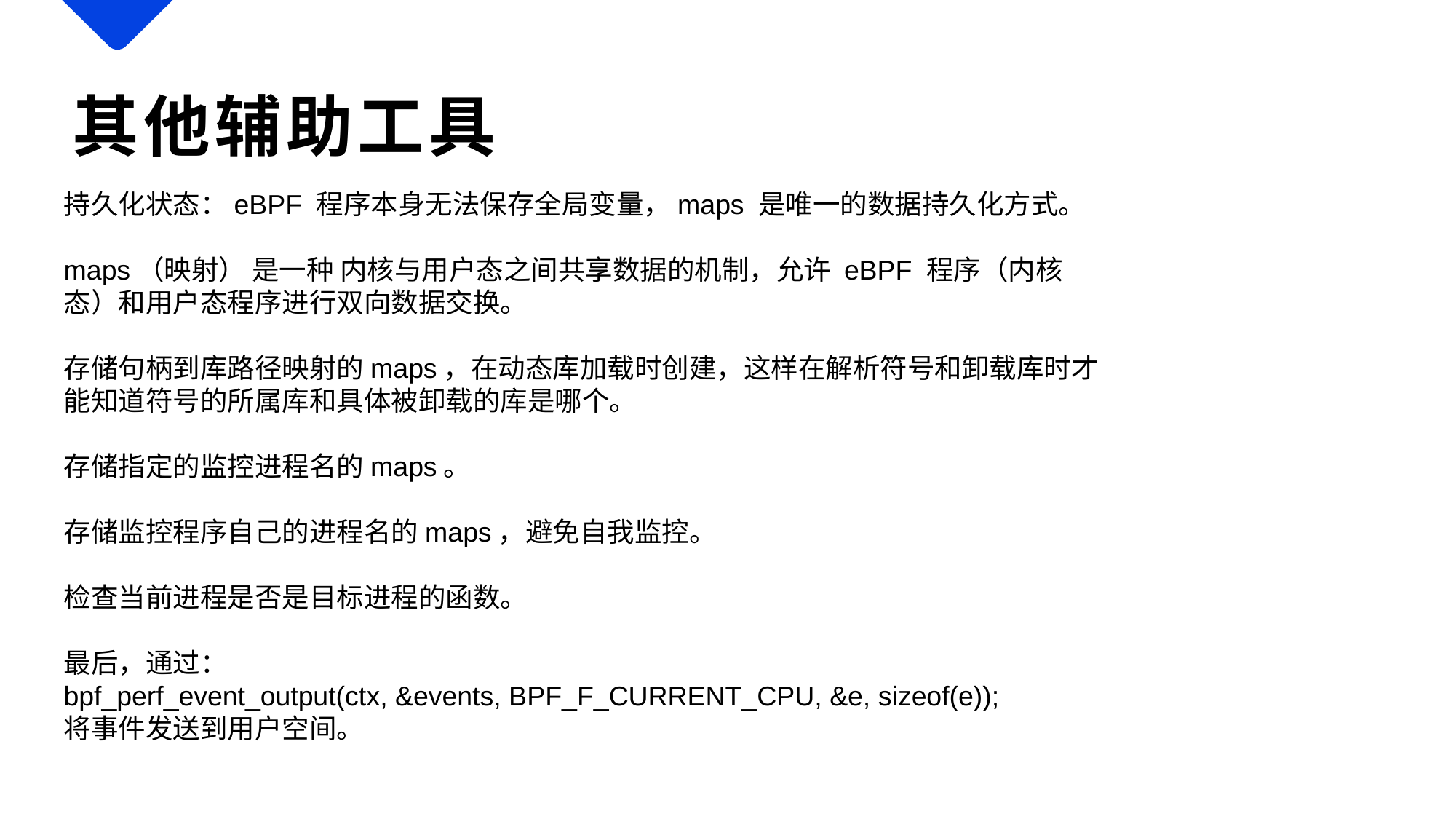

# 其他辅助工具
持久化状态​​：eBPF 程序本身无法保存全局变量，maps 是唯一的数据持久化方式。

​​maps（映射）​​ 是一种 ​​内核与用户态之间共享数据的机制​​，允许 eBPF 程序（内核态）和用户态程序进行双向数据交换。

存储句柄到库路径映射的maps，在动态库加载时创建，这样在解析符号和卸载库时才能知道符号的所属库和具体被卸载的库是哪个。

存储指定的监控进程名的maps。

存储监控程序自己的进程名的maps，避免自我监控。

检查当前进程是否是目标进程的函数。

最后，通过：
bpf_perf_event_output(ctx, &events, BPF_F_CURRENT_CPU, &e, sizeof(e));
将事件发送到用户空间。